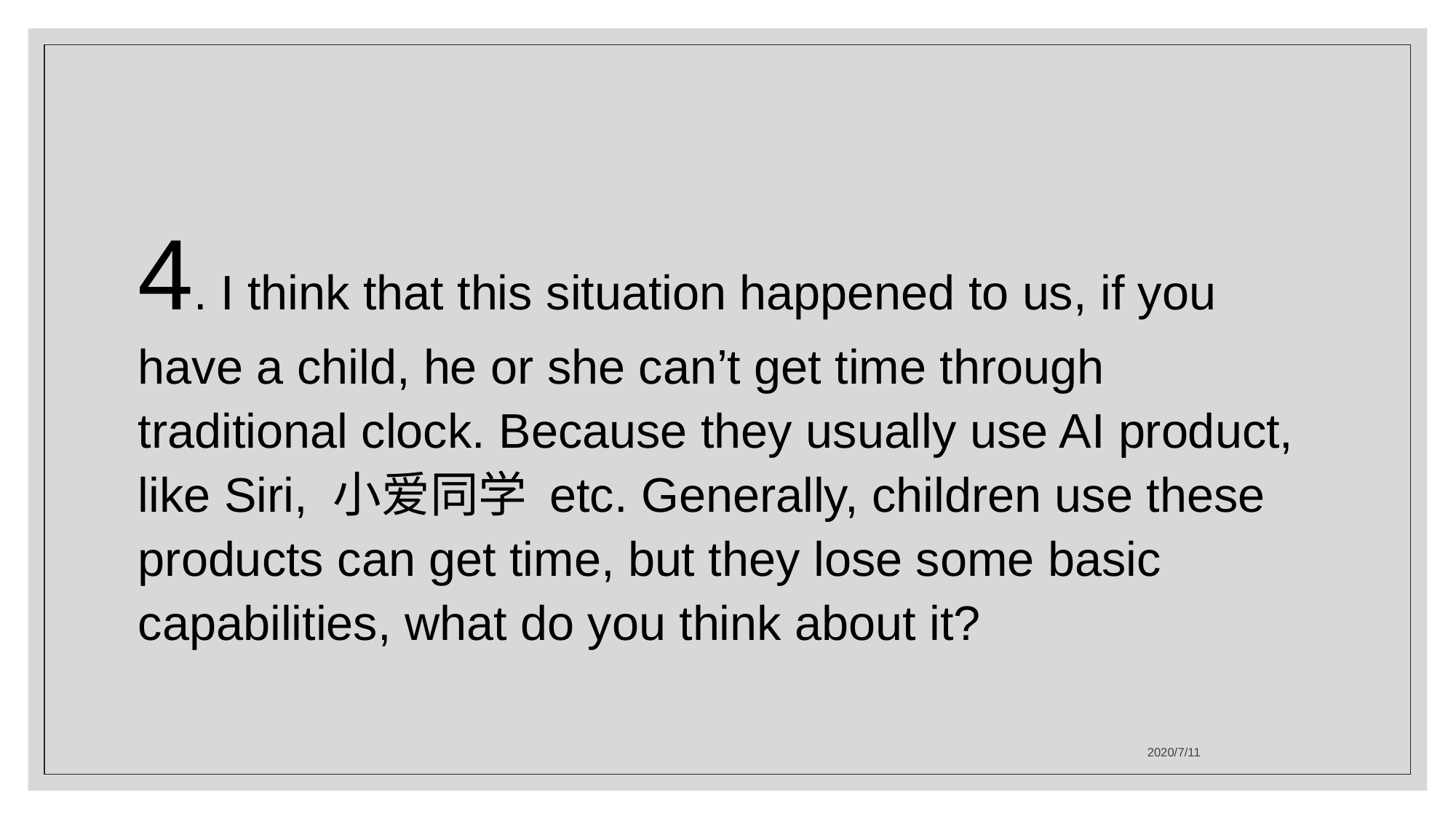

4. I think that this situation happened to us, if you have a child, he or she can’t get time through traditional clock. Because they usually use AI product, like Siri, 小爱同学 etc. Generally, children use these products can get time, but they lose some basic capabilities, what do you think about it?
2020/7/11